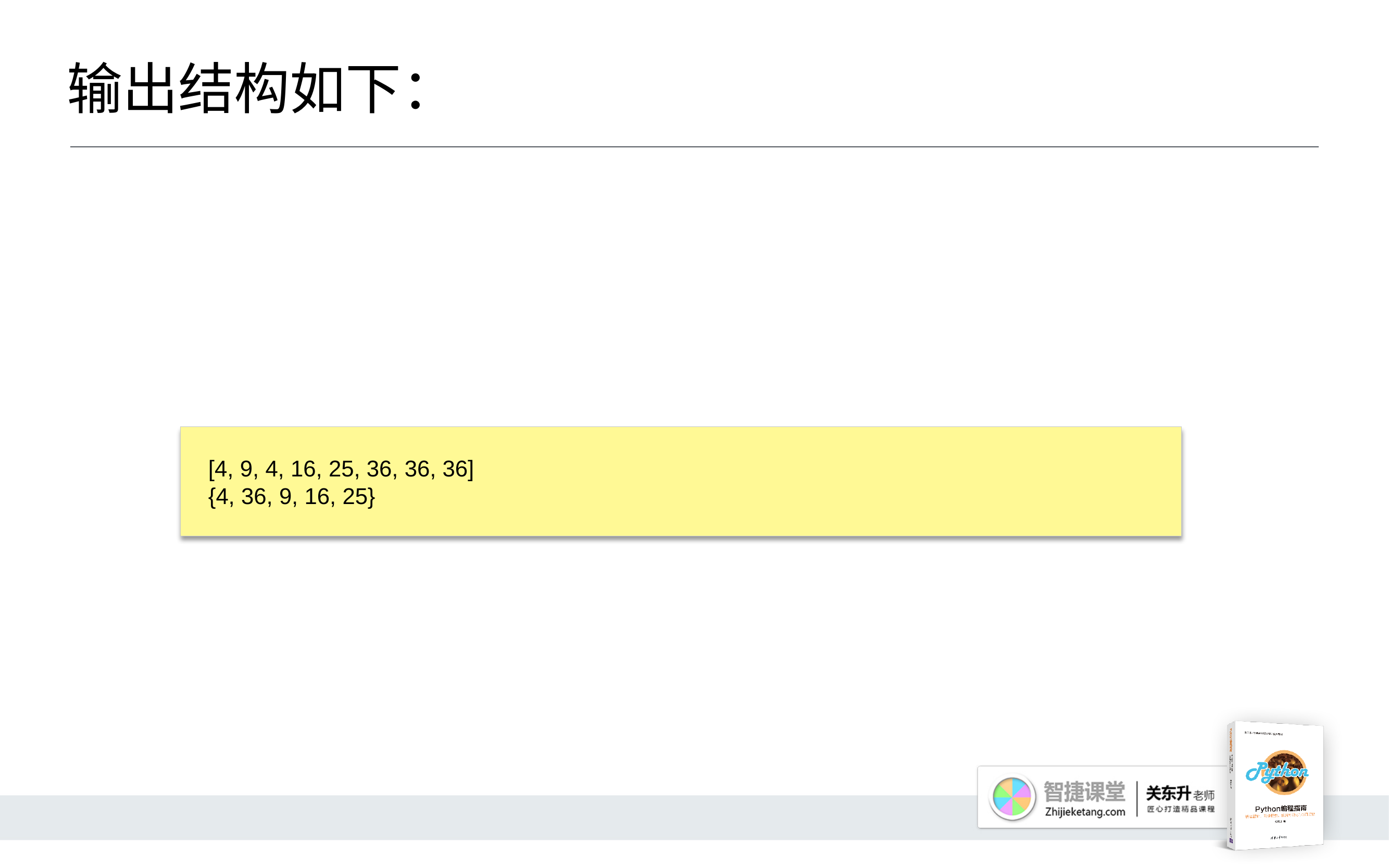

# 输出结构如下：
[4, 9, 4, 16, 25, 36, 36, 36]
{4, 36, 9, 16, 25}